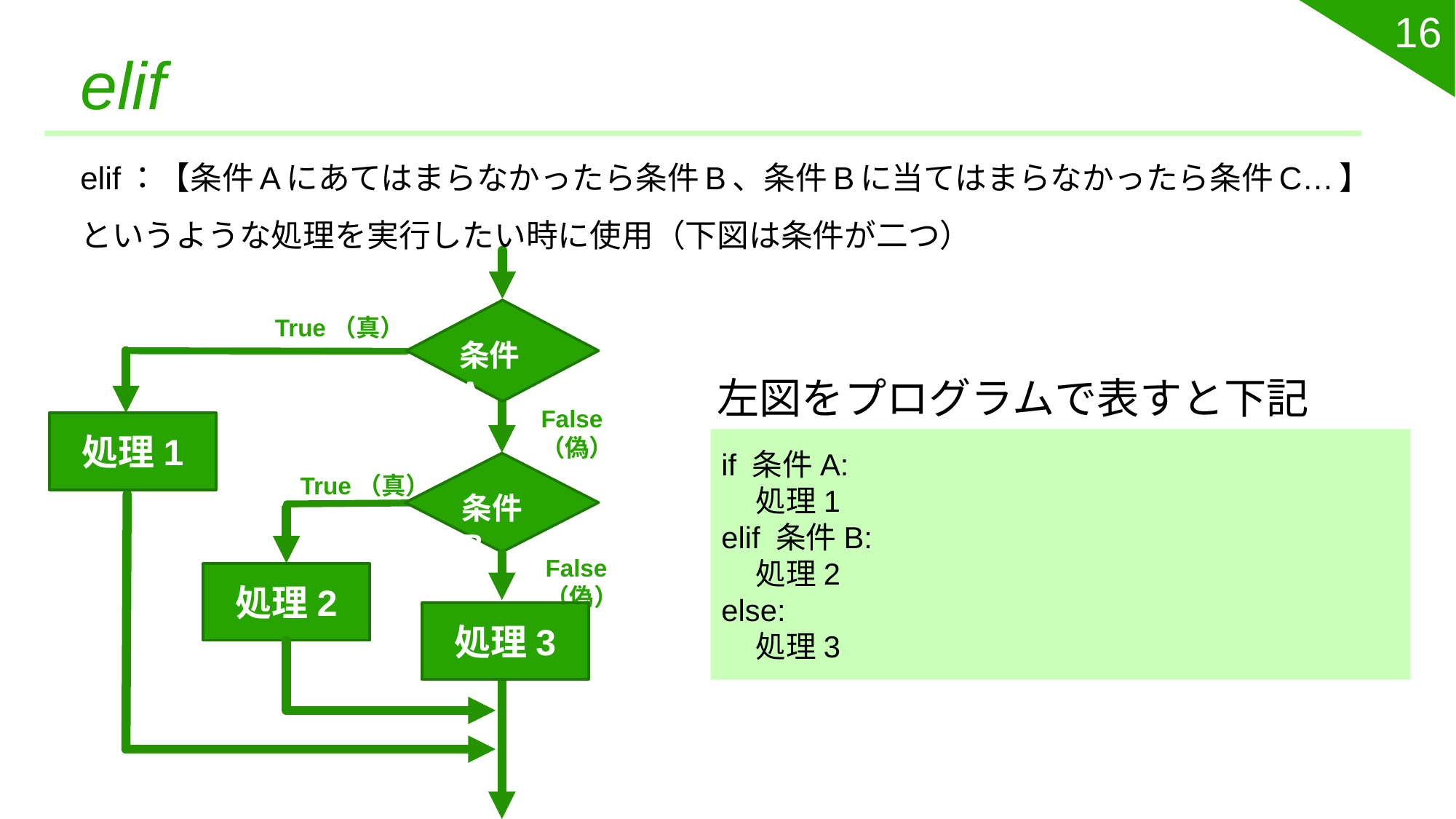

16
# elif
elif：【条件Aにあてはまらなかったら条件B、条件Bに当てはまらなかったら条件C…】
というような処理を実行したい時に使用（下図は条件が二つ）
x=0

True（真）
条件A
左図をプログラムで表すと下記
False（偽）
処理1

if 条件A:
    処理1
elif 条件B:
    処理2
else:
    処理3

True（真）
条件B
False（偽）
処理2
処理3